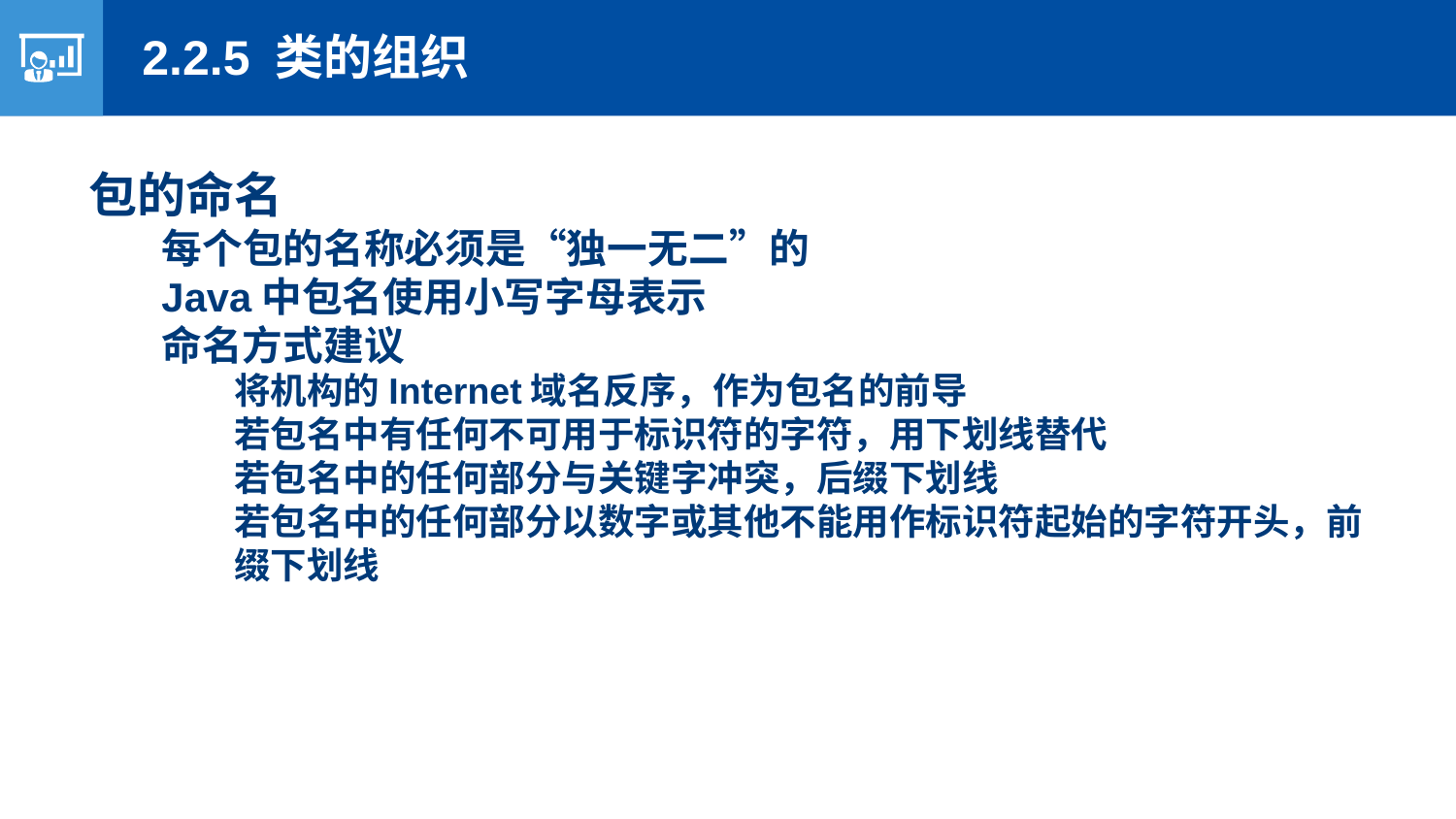

2.2.5 类的组织
包的命名
每个包的名称必须是“独一无二”的
Java中包名使用小写字母表示
命名方式建议
将机构的Internet域名反序，作为包名的前导
若包名中有任何不可用于标识符的字符，用下划线替代
若包名中的任何部分与关键字冲突，后缀下划线
若包名中的任何部分以数字或其他不能用作标识符起始的字符开头，前缀下划线